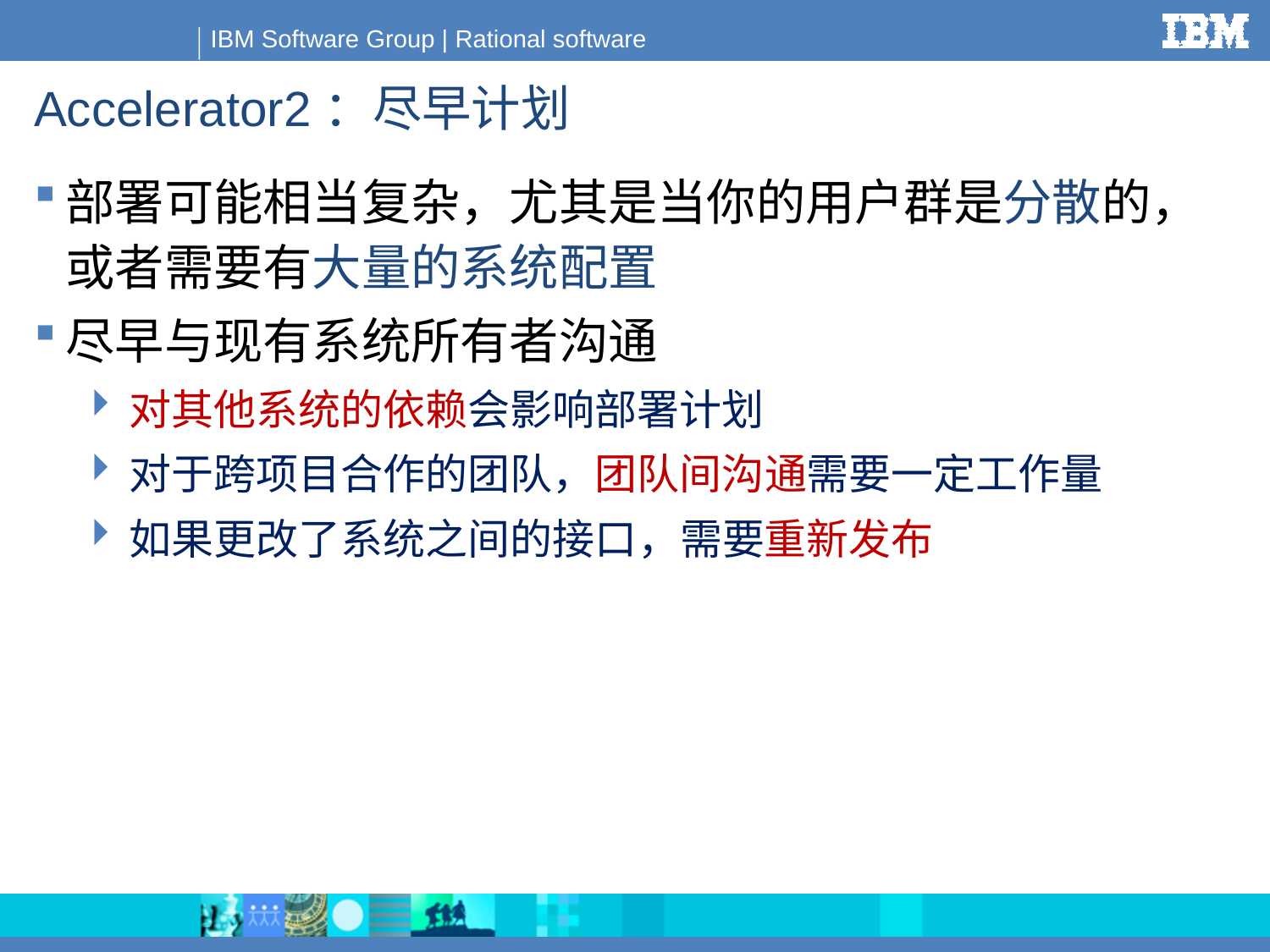

# Accelerator2：尽早计划
部署可能相当复杂，尤其是当你的用户群是分散的，或者需要有大量的系统配置
尽早与现有系统所有者沟通
对其他系统的依赖会影响部署计划
对于跨项目合作的团队，团队间沟通需要一定工作量
如果更改了系统之间的接口，需要重新发布